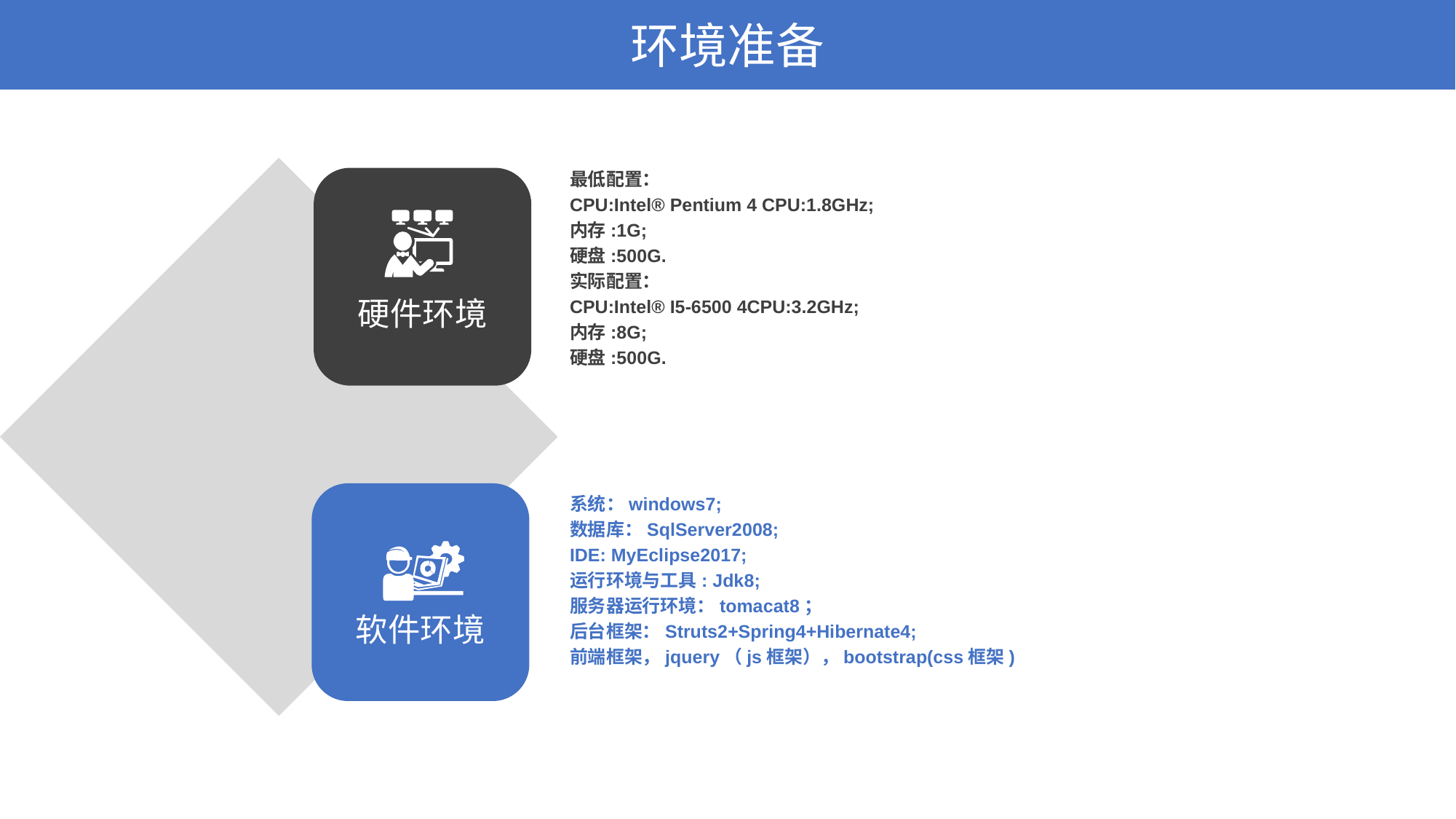

环境准备

硬件环境
最低配置：
CPU:Intel® Pentium 4 CPU:1.8GHz;
内存:1G;
硬盘:500G.
实际配置：
CPU:Intel® I5-6500 4CPU:3.2GHz;
内存:8G;
硬盘:500G.

软件环境
系统：windows7;
数据库：SqlServer2008;
IDE: MyEclipse2017;
运行环境与工具: Jdk8;
服务器运行环境：tomacat8；
后台框架：Struts2+Spring4+Hibernate4;
前端框架，jquery（js框架），bootstrap(css框架)